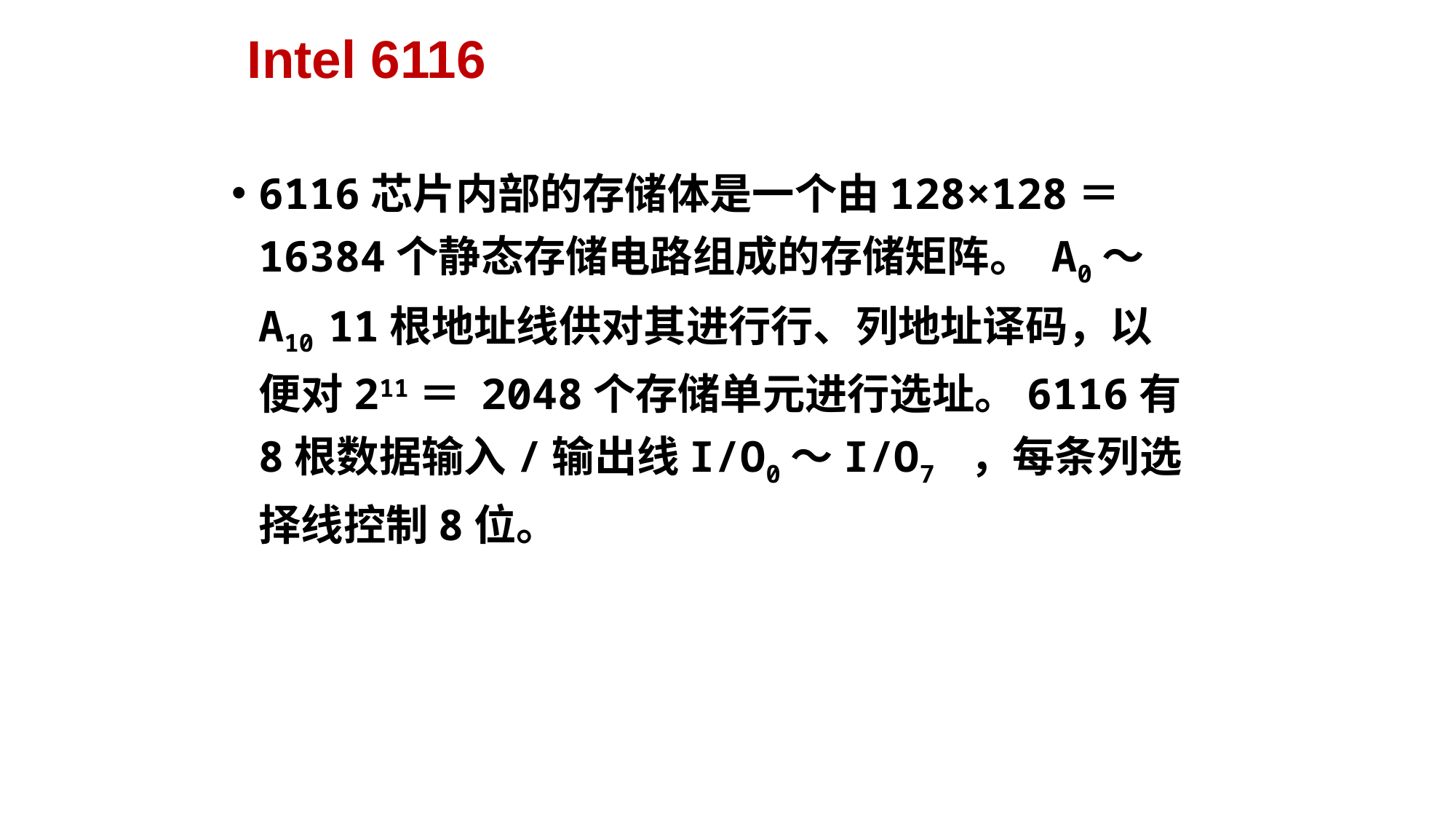

# Intel 6116
6116芯片内部的存储体是一个由128×128＝ 16384个静态存储电路组成的存储矩阵。 A0～A10 11根地址线供对其进行行、列地址译码，以便对211＝ 2048个存储单元进行选址。6116有8根数据输入/输出线I/O0～I/O7 ，每条列选择线控制8位。